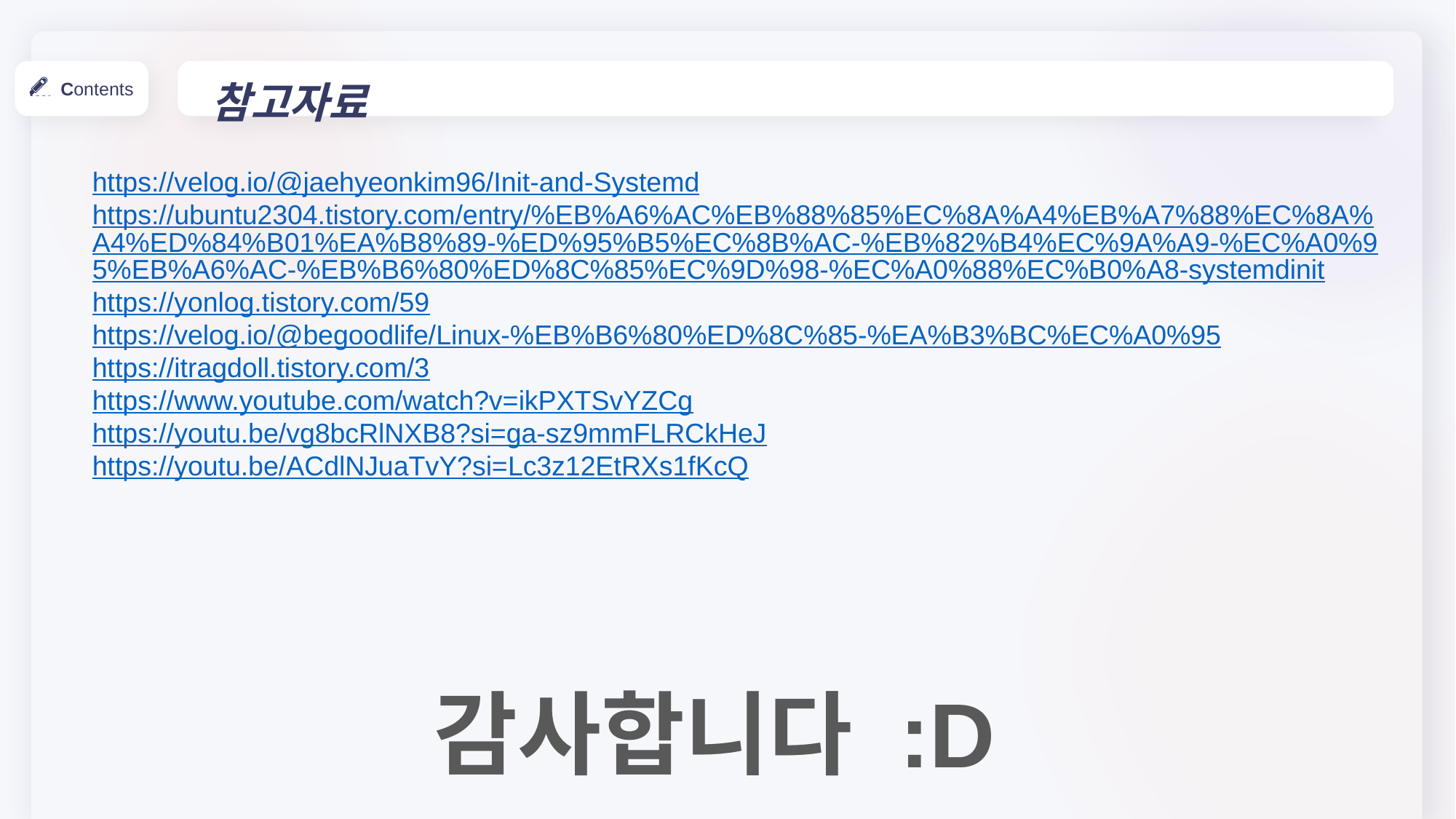

참고자료
Contents

https://velog.io/@jaehyeonkim96/Init-and-Systemd
https://ubuntu2304.tistory.com/entry/%EB%A6%AC%EB%88%85%EC%8A%A4%EB%A7%88%EC%8A%A4%ED%84%B01%EA%B8%89-%ED%95%B5%EC%8B%AC-%EB%82%B4%EC%9A%A9-%EC%A0%95%EB%A6%AC-%EB%B6%80%ED%8C%85%EC%9D%98-%EC%A0%88%EC%B0%A8-systemdinit
https://yonlog.tistory.com/59
https://velog.io/@begoodlife/Linux-%EB%B6%80%ED%8C%85-%EA%B3%BC%EC%A0%95
https://itragdoll.tistory.com/3
https://www.youtube.com/watch?v=ikPXTSvYZCg
https://youtu.be/vg8bcRlNXB8?si=ga-sz9mmFLRCkHeJ
https://youtu.be/ACdlNJuaTvY?si=Lc3z12EtRXs1fKcQ
감사합니다 :D